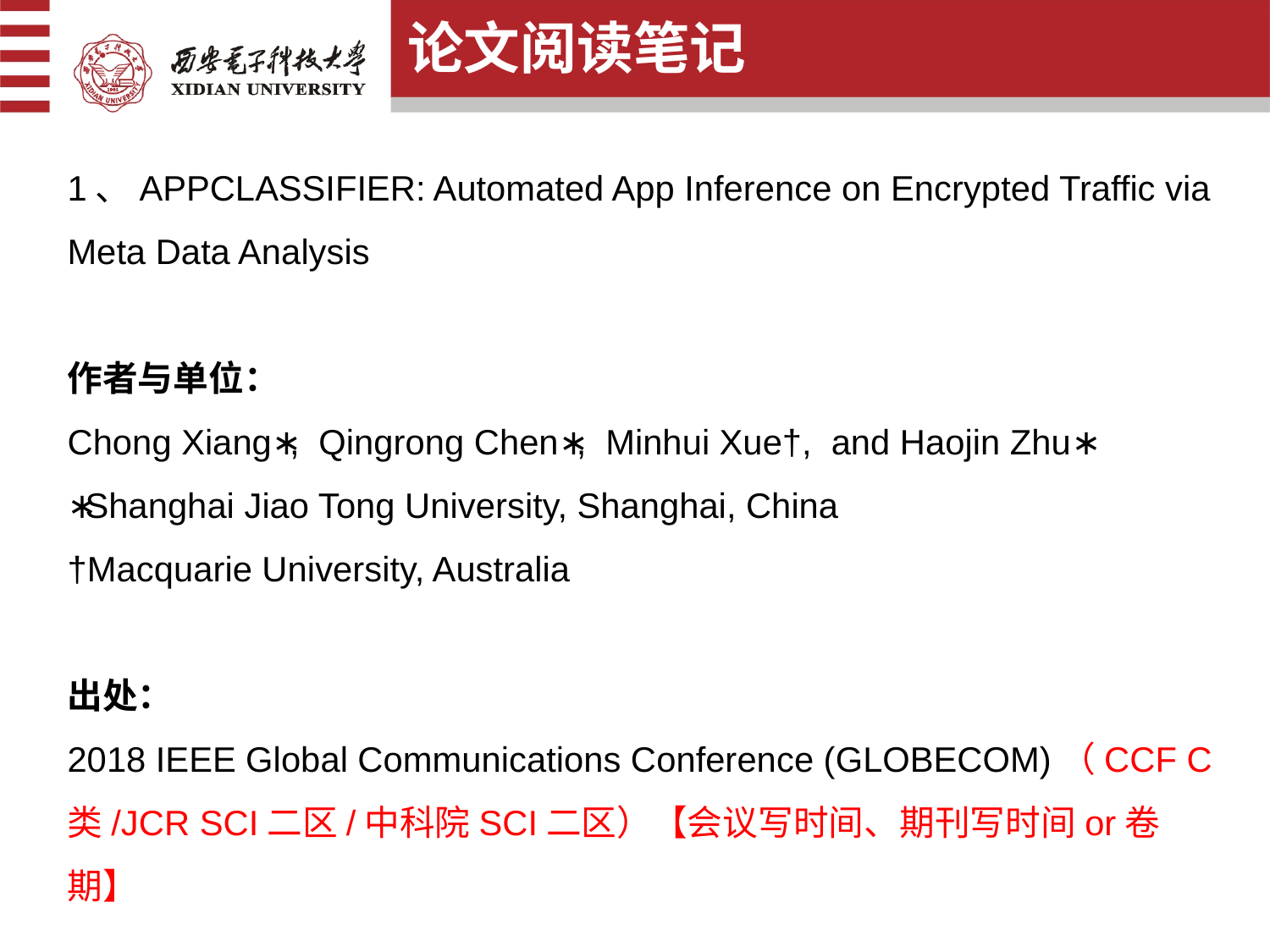

论文阅读笔记
1、APPCLASSIFIER: Automated App Inference on Encrypted Traffic via Meta Data Analysis

作者与单位：
Chong Xiang∗,  Qingrong Chen∗,  Minhui Xue†,  and Haojin Zhu∗
∗Shanghai Jiao Tong University, Shanghai, China
†Macquarie University, Australia

出处：
2018 IEEE Global Communications Conference (GLOBECOM)（CCF C类/JCR SCI二区/中科院SCI二区）【会议写时间、期刊写时间or卷期】